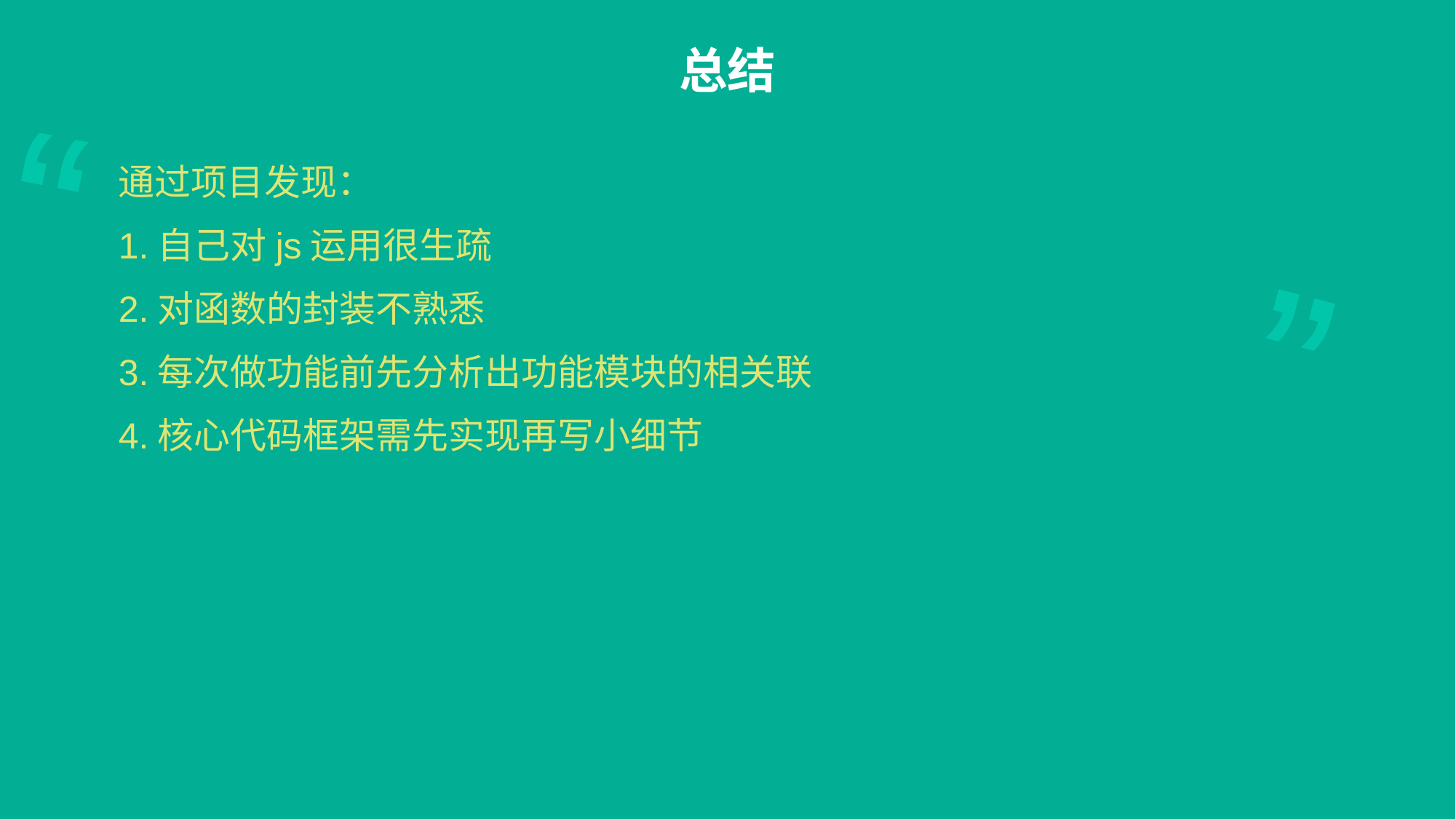

# 总结
通过项目发现：
1.自己对js运用很生疏
2.对函数的封装不熟悉
3.每次做功能前先分析出功能模块的相关联
4.核心代码框架需先实现再写小细节